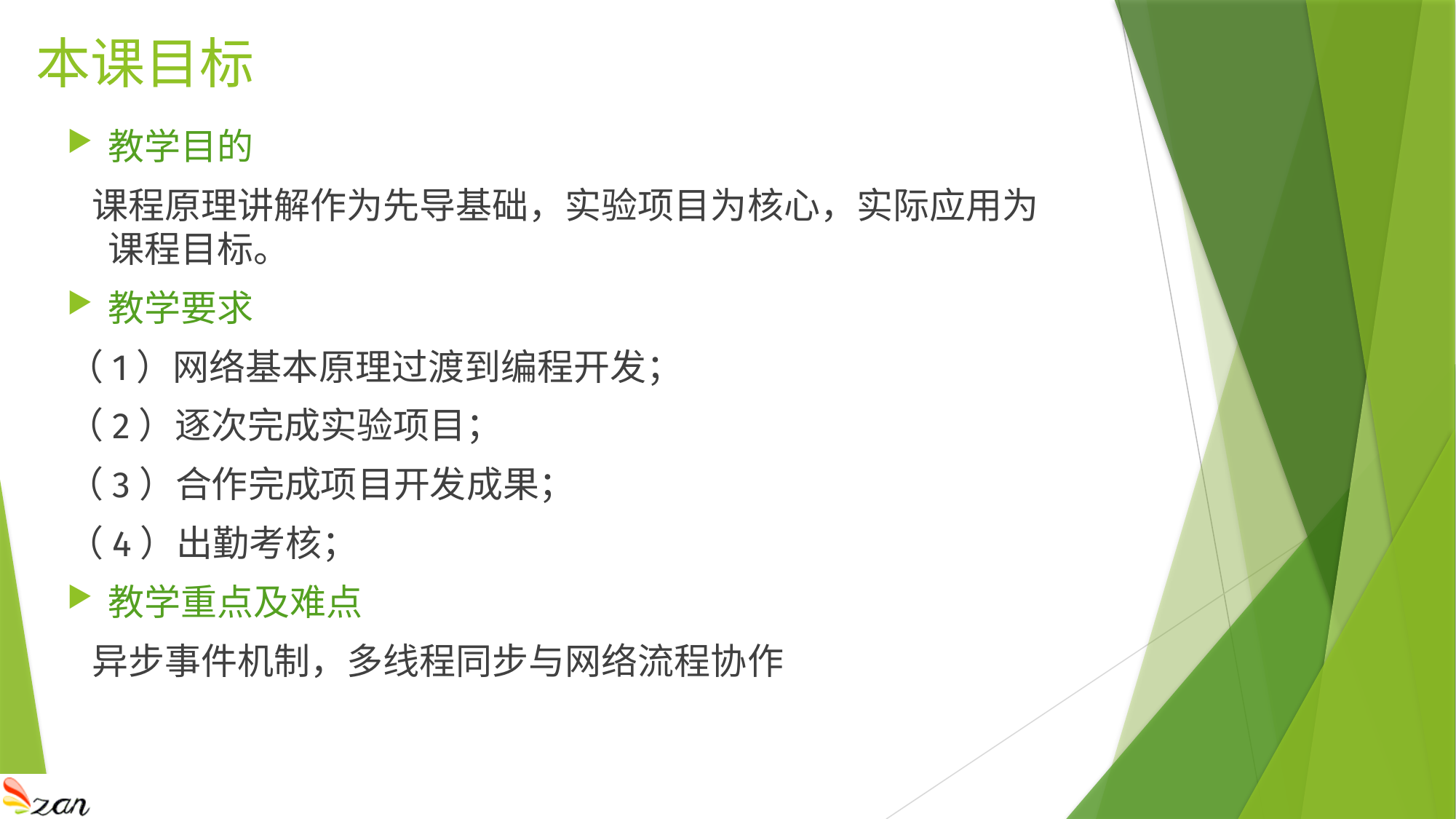

# 本课目标
教学目的
  课程原理讲解作为先导基础，实验项目为核心，实际应用为课程目标。
教学要求
（1）网络基本原理过渡到编程开发；
（2）逐次完成实验项目；
（3）合作完成项目开发成果；
（4）出勤考核；
教学重点及难点
  异步事件机制，多线程同步与网络流程协作